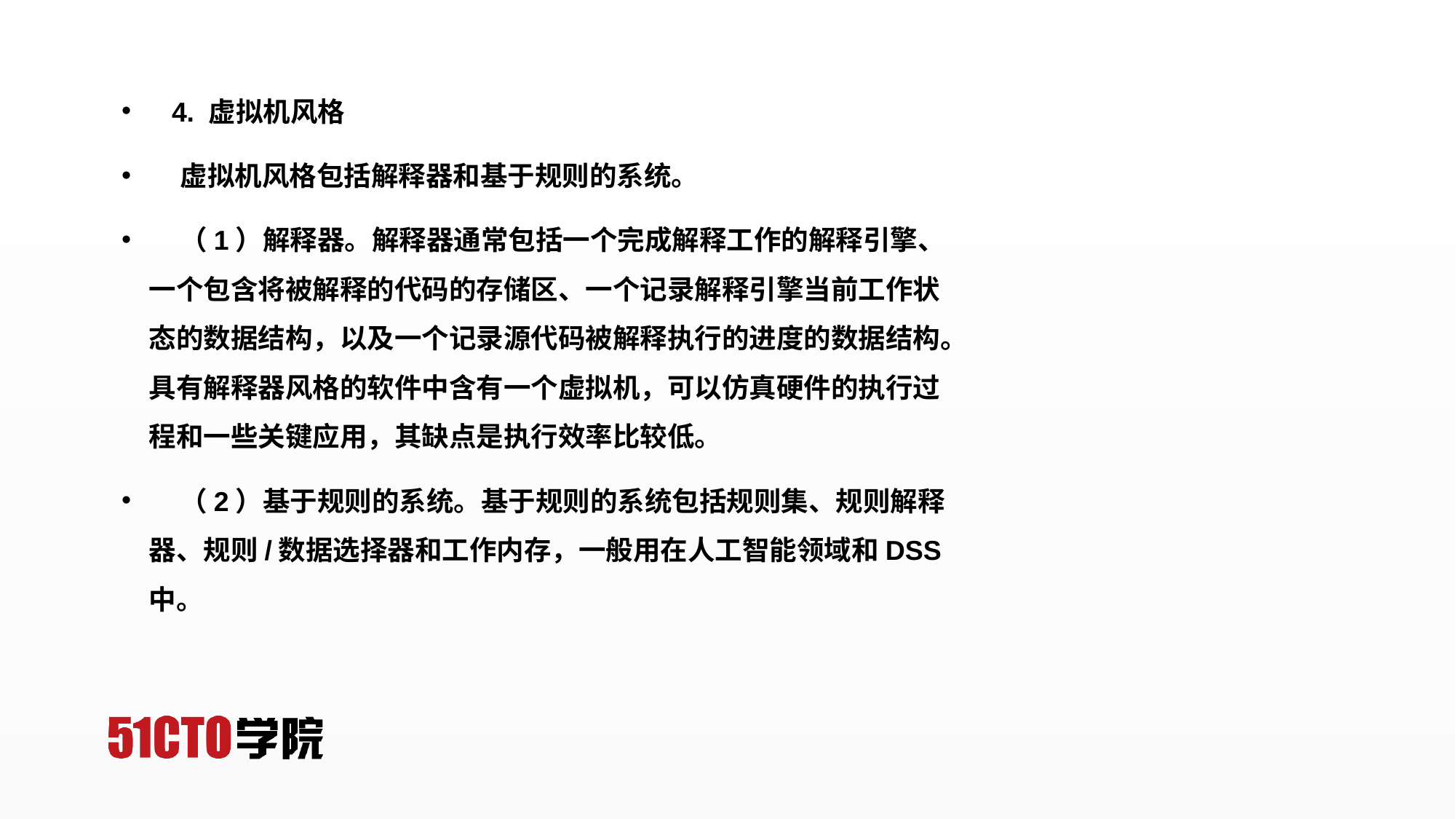

4. 虚拟机风格
    虚拟机风格包括解释器和基于规则的系统。
    （1）解释器。解释器通常包括一个完成解释工作的解释引擎、一个包含将被解释的代码的存储区、一个记录解释引擎当前工作状态的数据结构，以及一个记录源代码被解释执行的进度的数据结构。具有解释器风格的软件中含有一个虚拟机，可以仿真硬件的执行过程和一些关键应用，其缺点是执行效率比较低。
    （2）基于规则的系统。基于规则的系统包括规则集、规则解释器、规则/数据选择器和工作内存，一般用在人工智能领域和DSS中。